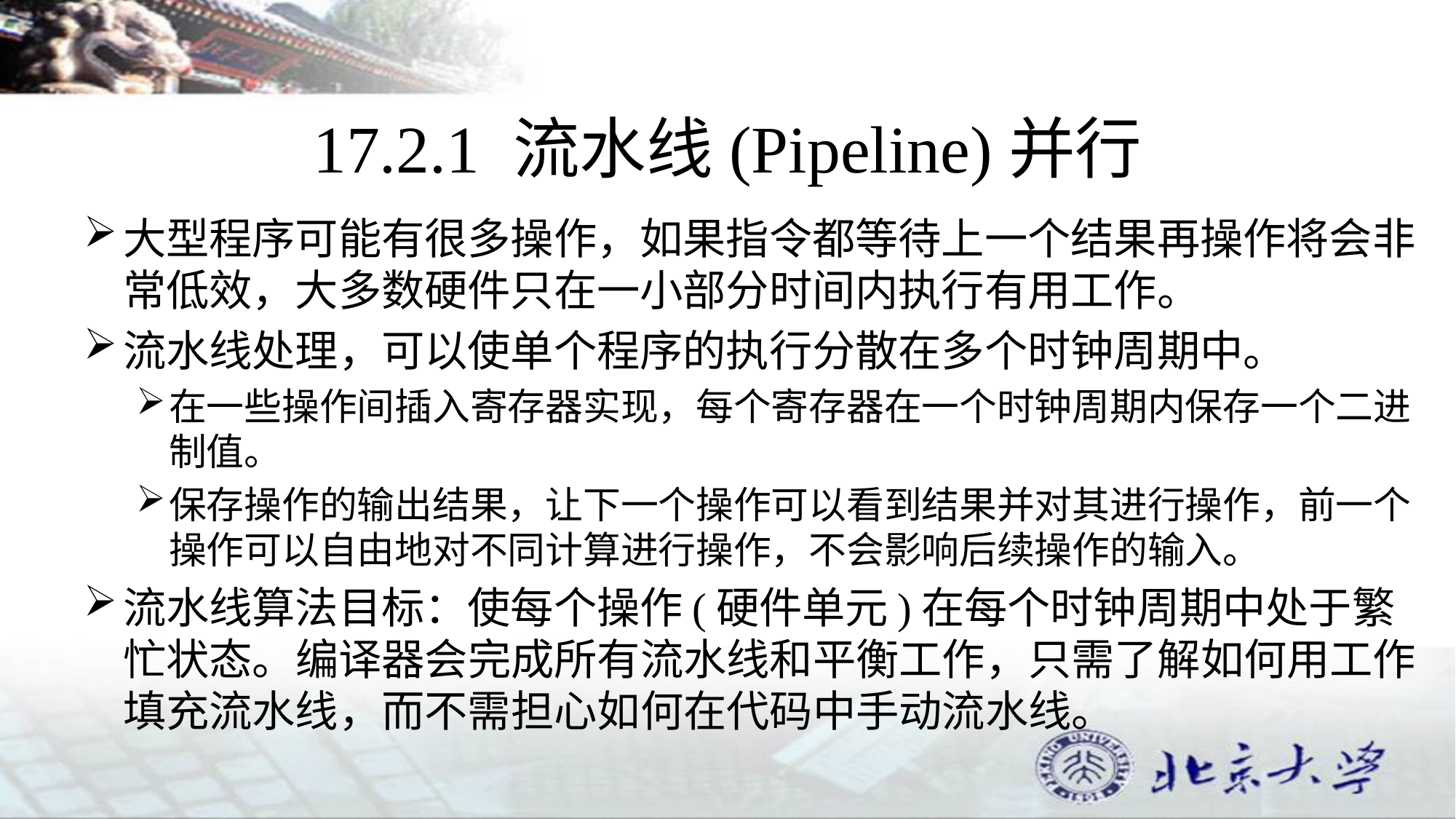

# 17.2.1 流水线(Pipeline)并行
大型程序可能有很多操作，如果指令都等待上一个结果再操作将会非常低效，大多数硬件只在一小部分时间内执行有用工作。
流水线处理，可以使单个程序的执行分散在多个时钟周期中。
在一些操作间插入寄存器实现，每个寄存器在一个时钟周期内保存一个二进制值。
保存操作的输出结果，让下一个操作可以看到结果并对其进行操作，前一个操作可以自由地对不同计算进行操作，不会影响后续操作的输入。
流水线算法目标：使每个操作(硬件单元)在每个时钟周期中处于繁忙状态。编译器会完成所有流水线和平衡工作，只需了解如何用工作填充流水线，而不需担心如何在代码中手动流水线。